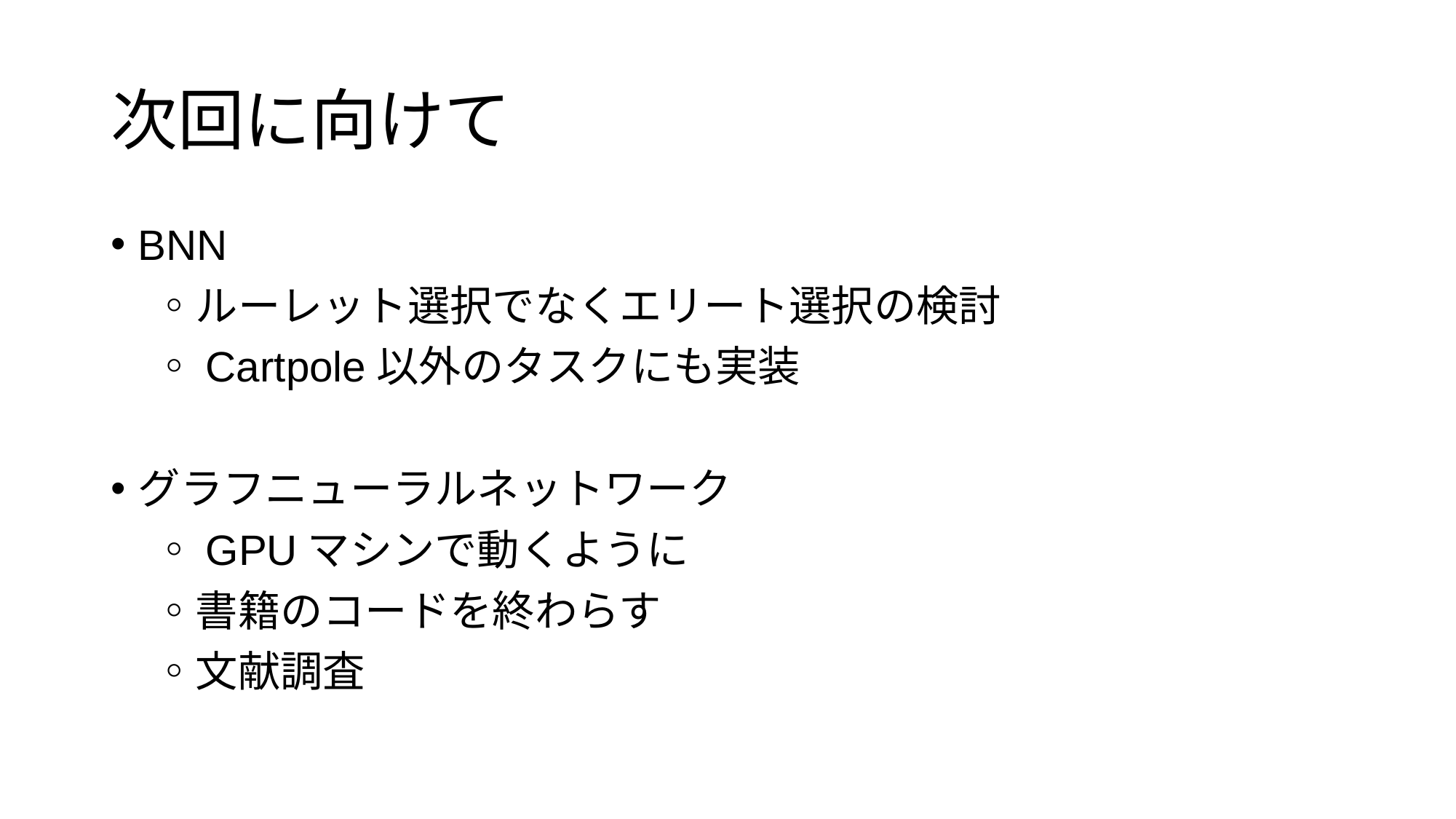

# 次回に向けて
BNN
　◦ルーレット選択でなくエリート選択の検討
　◦Cartpole以外のタスクにも実装

グラフニューラルネットワーク
　◦GPUマシンで動くように
　◦書籍のコードを終わらす
　◦文献調査